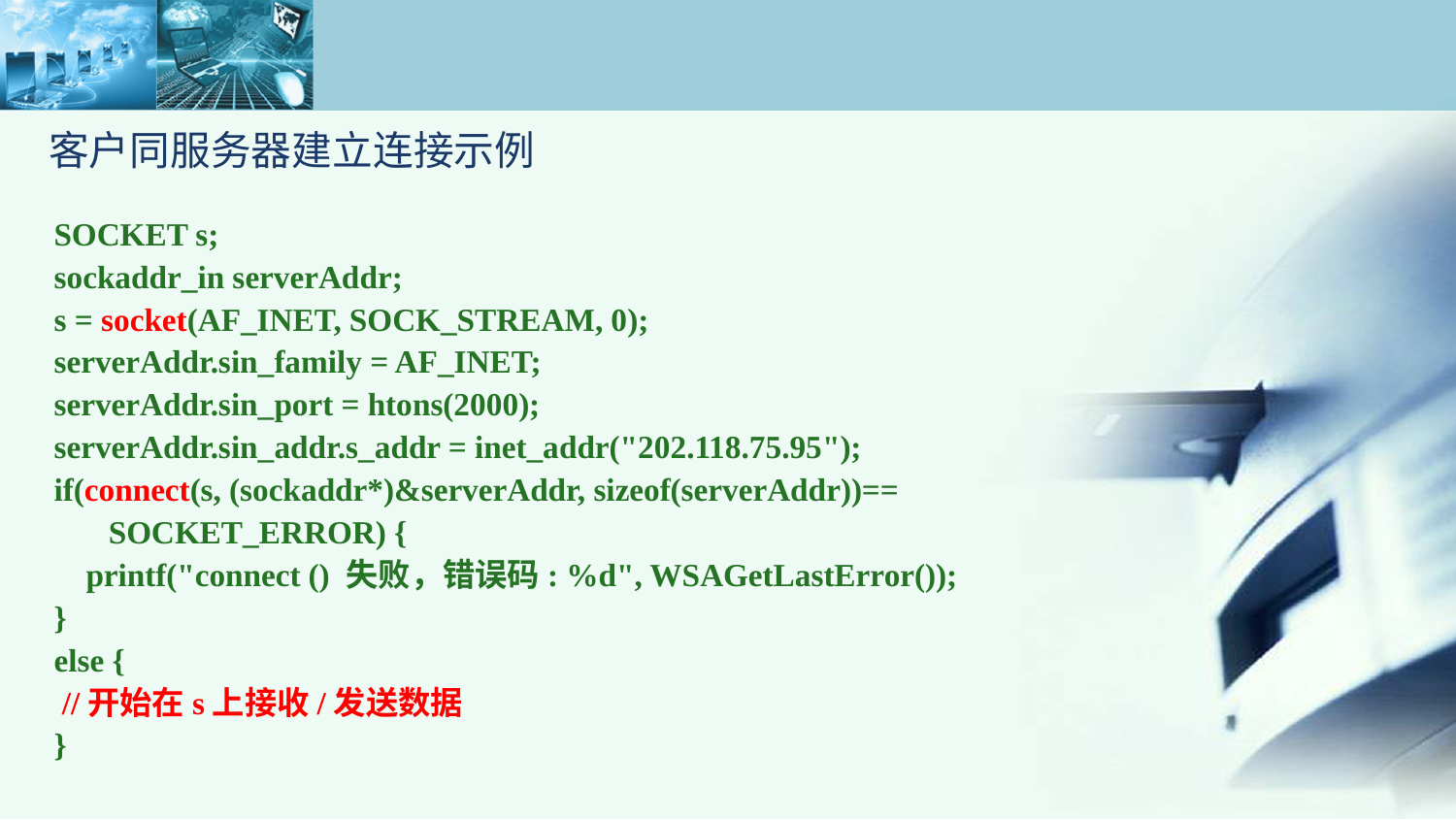

# 客户同服务器建立连接示例
SOCKET s;
sockaddr_in serverAddr;
s = socket(AF_INET, SOCK_STREAM, 0);
serverAddr.sin_family = AF_INET;
serverAddr.sin_port = htons(2000);
serverAddr.sin_addr.s_addr = inet_addr("202.118.75.95");
if(connect(s, (sockaddr*)&serverAddr, sizeof(serverAddr))== SOCKET_ERROR) {
    printf("connect () 失败，错误码: %d", WSAGetLastError());
}
else {
 //开始在s上接收/发送数据
}